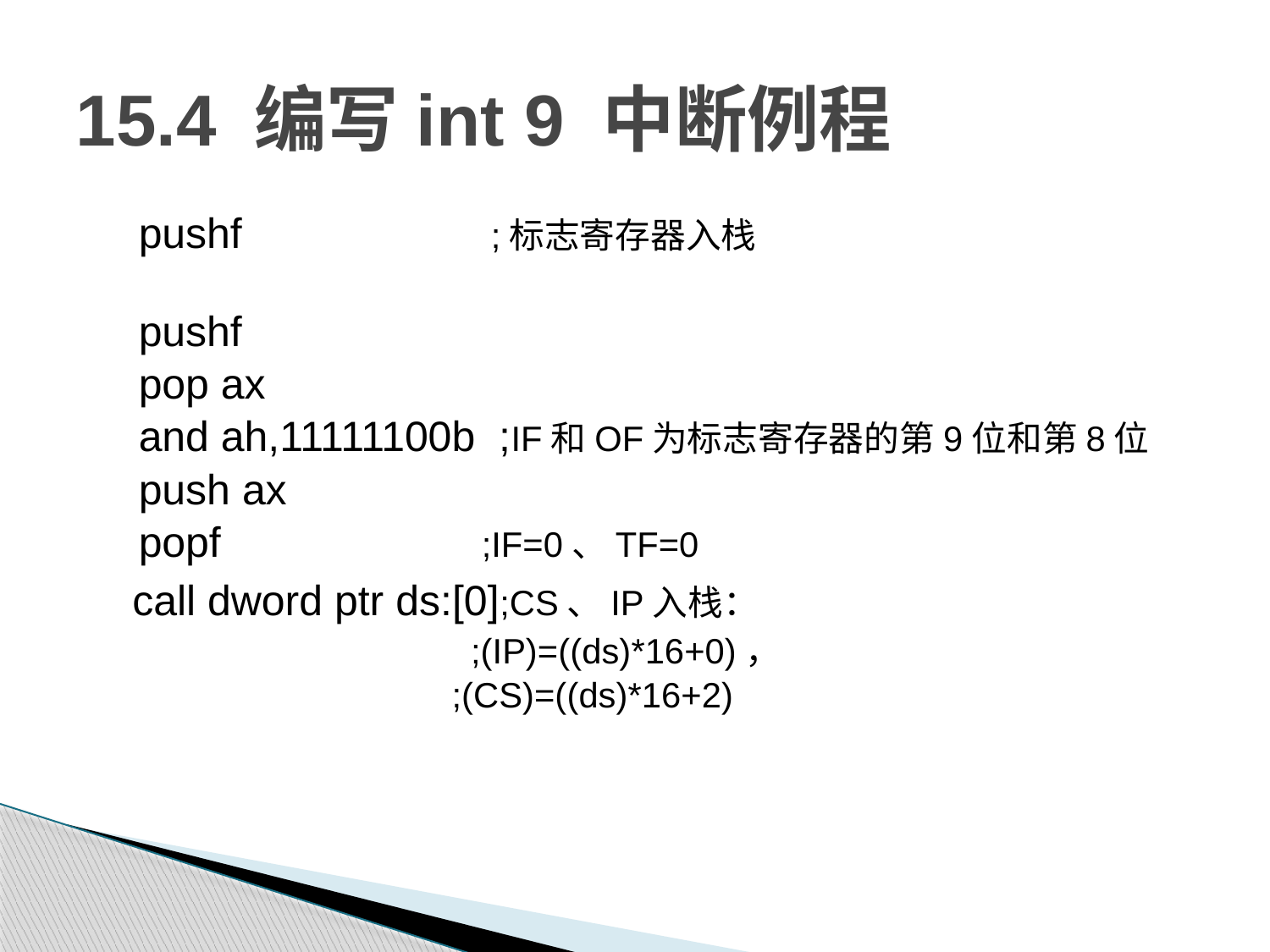

# 15.4 编写int 9 中断例程
    pushf                     ;标志寄存器入栈

    pushf
    pop ax
    and ah,11111100b  ;IF和OF为标志寄存器的第9位和第8位
    push ax
    popf                      ;IF=0、TF=0
   call dword ptr ds:[0];CS、IP入栈：
                                       ;(IP)=((ds)*16+0)，
                                 ;(CS)=((ds)*16+2)